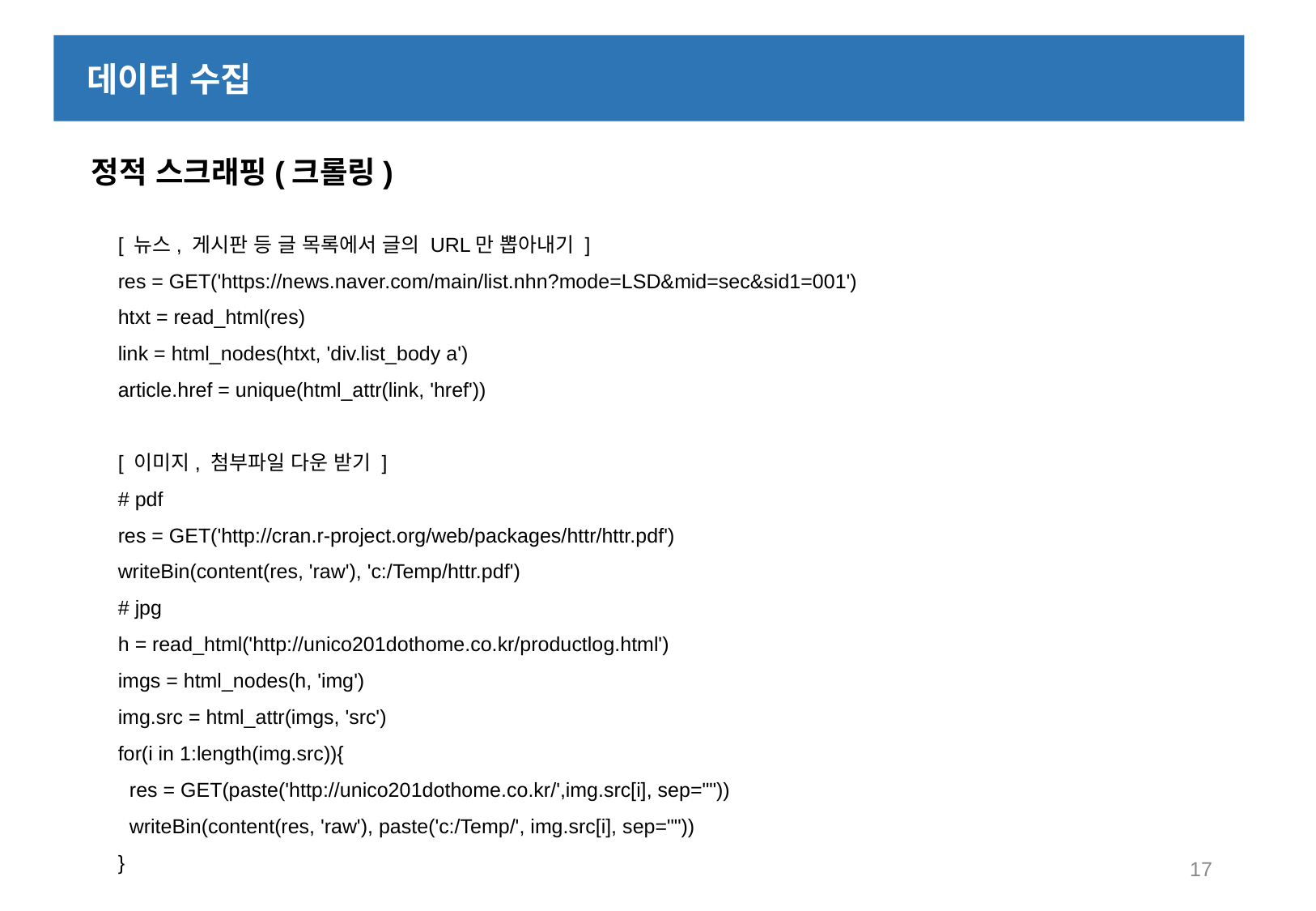

데이터 수집

 정적 스크래핑(크롤링)
[ 뉴스, 게시판 등 글 목록에서 글의 URL만 뽑아내기 ]
res = GET('https://news.naver.com/main/list.nhn?mode=LSD&mid=sec&sid1=001')
htxt = read_html(res)
link = html_nodes(htxt, 'div.list_body a')
article.href = unique(html_attr(link, 'href'))

[ 이미지, 첨부파일 다운 받기 ]
# pdf
res = GET('http://cran.r-project.org/web/packages/httr/httr.pdf')
writeBin(content(res, 'raw'), 'c:/Temp/httr.pdf')
# jpg
h = read_html('http://unico201dothome.co.kr/productlog.html')
imgs = html_nodes(h, 'img')
img.src = html_attr(imgs, 'src')
for(i in 1:length(img.src)){
  res = GET(paste('http://unico201dothome.co.kr/',img.src[i], sep=""))
  writeBin(content(res, 'raw'), paste('c:/Temp/', img.src[i], sep=""))
}
17